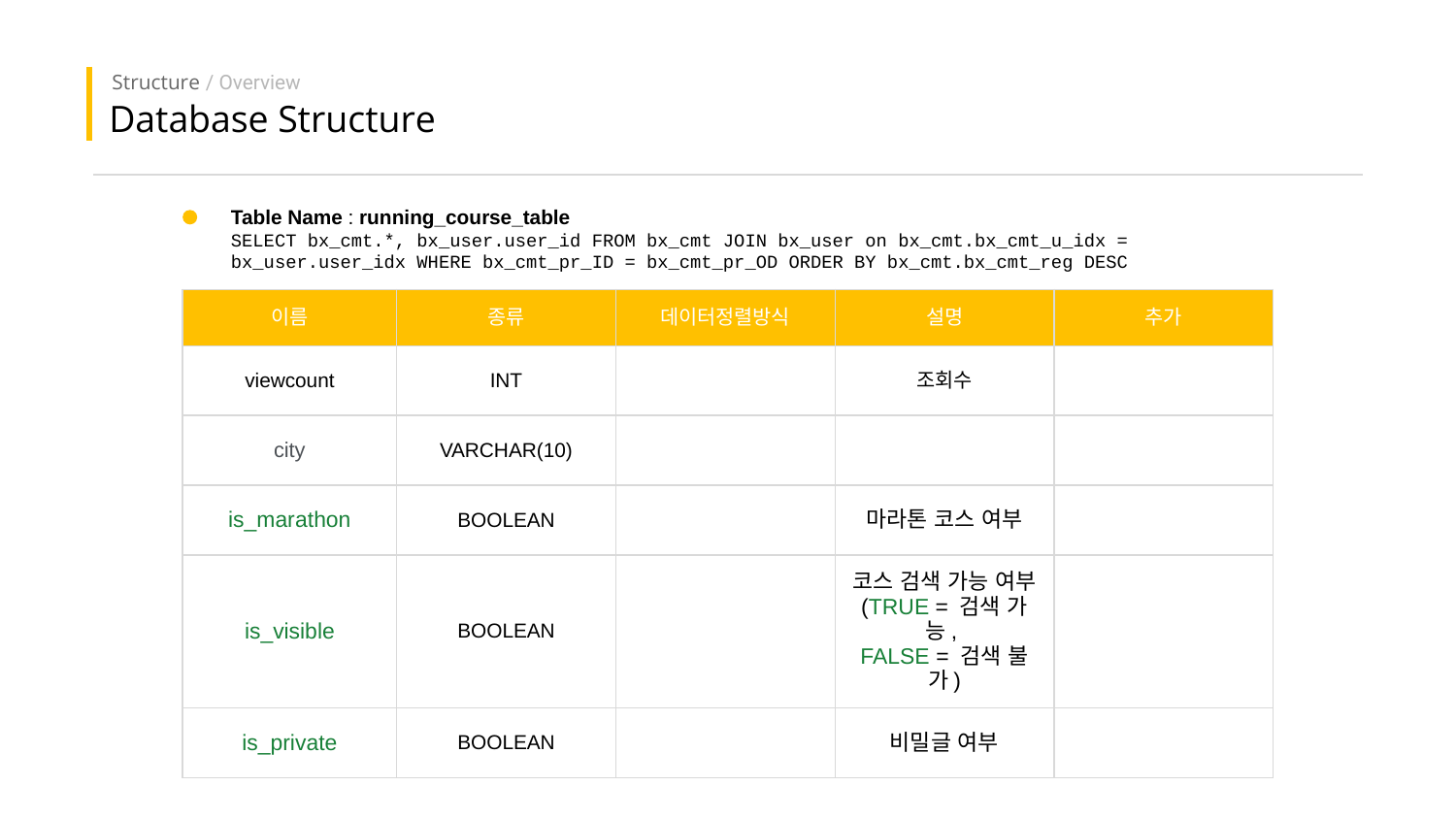

Structure / Overview
Database Structure
Table Name : running_course_table
SELECT bx_cmt.*, bx_user.user_id FROM bx_cmt JOIN bx_user on bx_cmt.bx_cmt_u_idx = bx_user.user_idx WHERE bx_cmt_pr_ID = bx_cmt_pr_OD ORDER BY bx_cmt.bx_cmt_reg DESC

| 이름 | 종류 | 데이터정렬방식 | 설명 | 추가 |
| --- | --- | --- | --- | --- |
| viewcount | INT |  | 조회수 |  |
| city | VARCHAR(10) |  |  |  |
| is\_marathon | BOOLEAN |  | 마라톤 코스 여부 |  |
| is\_visible | BOOLEAN |  | 코스 검색 가능 여부 (TRUE = 검색 가능, FALSE = 검색 불가) |  |
| is\_private | BOOLEAN |  | 비밀글 여부 |  |